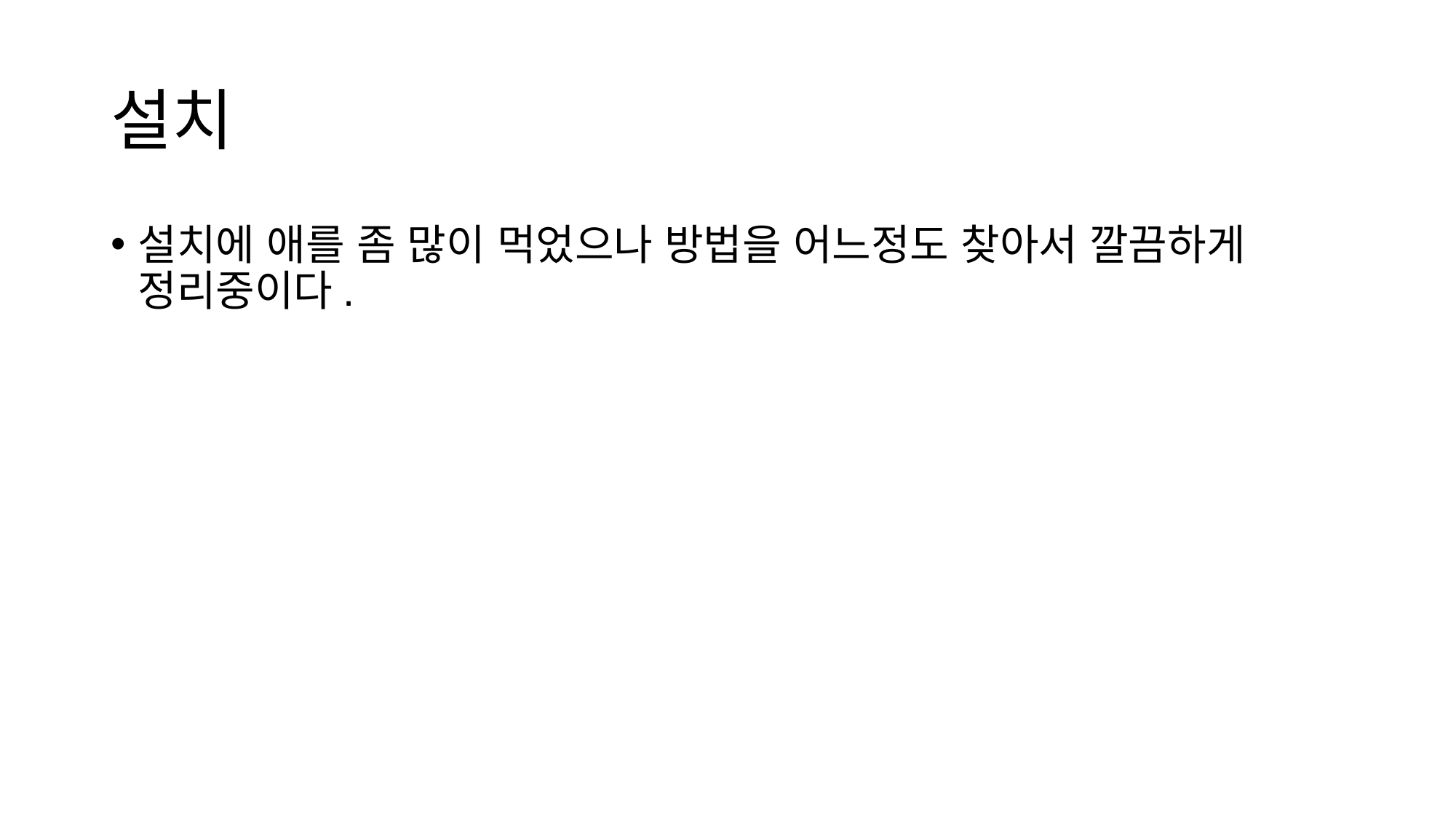

# 설치
설치에 애를 좀 많이 먹었으나 방법을 어느정도 찾아서 깔끔하게 정리중이다.